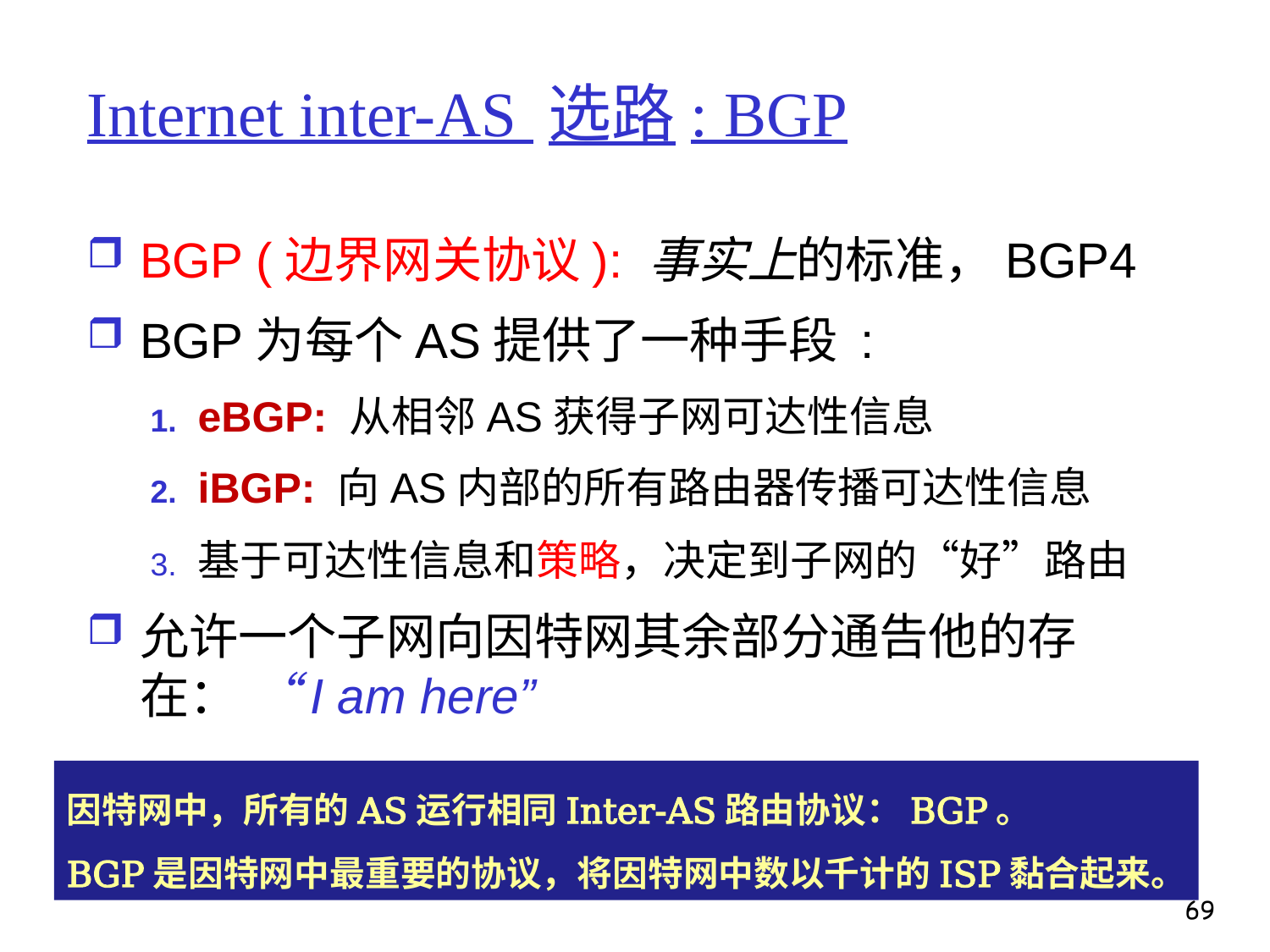

# Internet inter-AS 选路: BGP
BGP (边界网关协议): 事实上的标准，BGP4
BGP为每个AS提供了一种手段 :
eBGP: 从相邻AS获得子网可达性信息
iBGP: 向AS内部的所有路由器传播可达性信息
基于可达性信息和策略，决定到子网的“好”路由
允许一个子网向因特网其余部分通告他的存在： “I am here”
因特网中，所有的AS运行相同Inter-AS路由协议：BGP。
BGP是因特网中最重要的协议，将因特网中数以千计的ISP黏合起来。
69